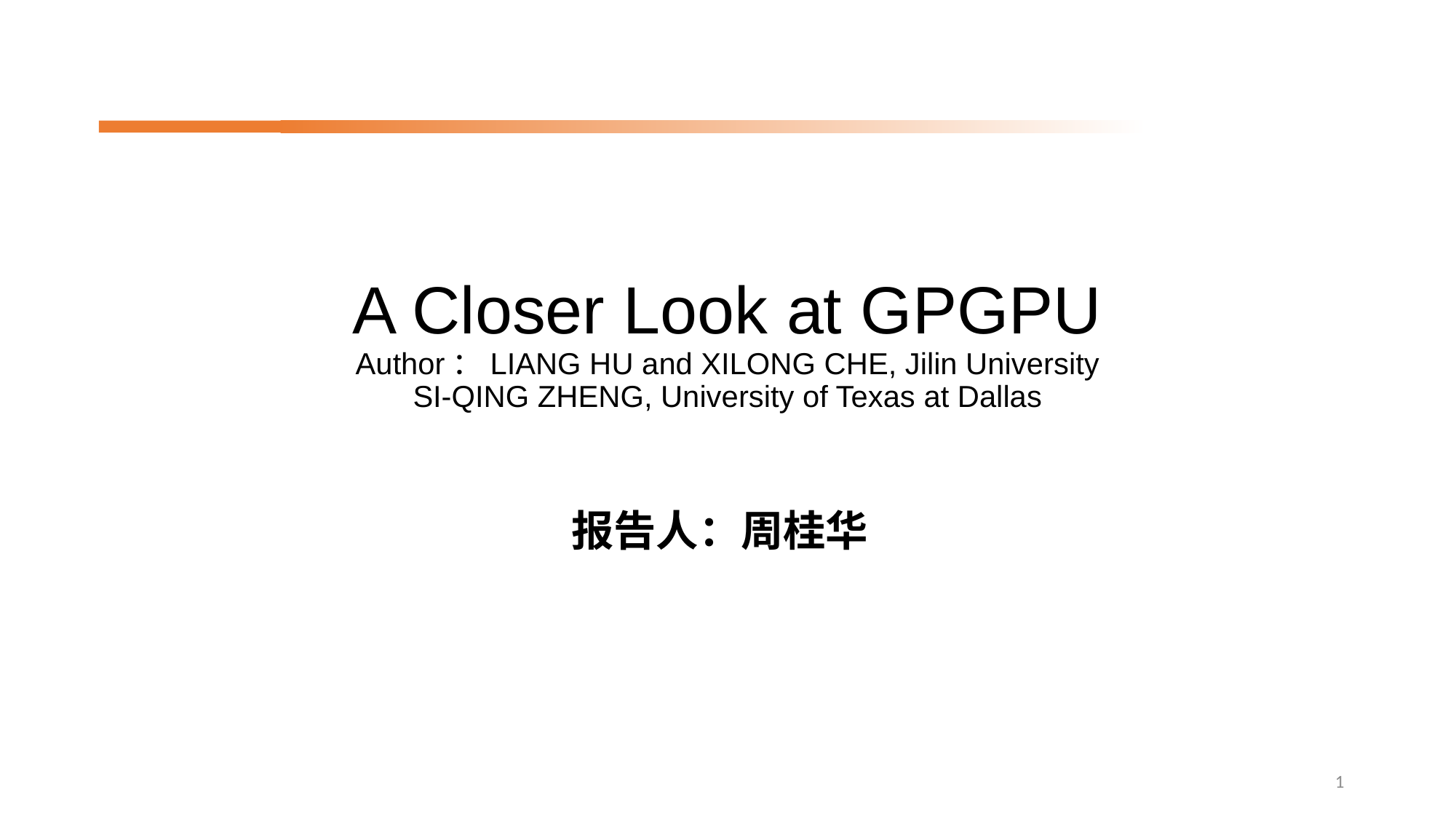

# A Closer Look at GPGPU Author：LIANG HU and XILONG CHE, Jilin University SI-QING ZHENG, University of Texas at Dallas
报告人：周桂华
1